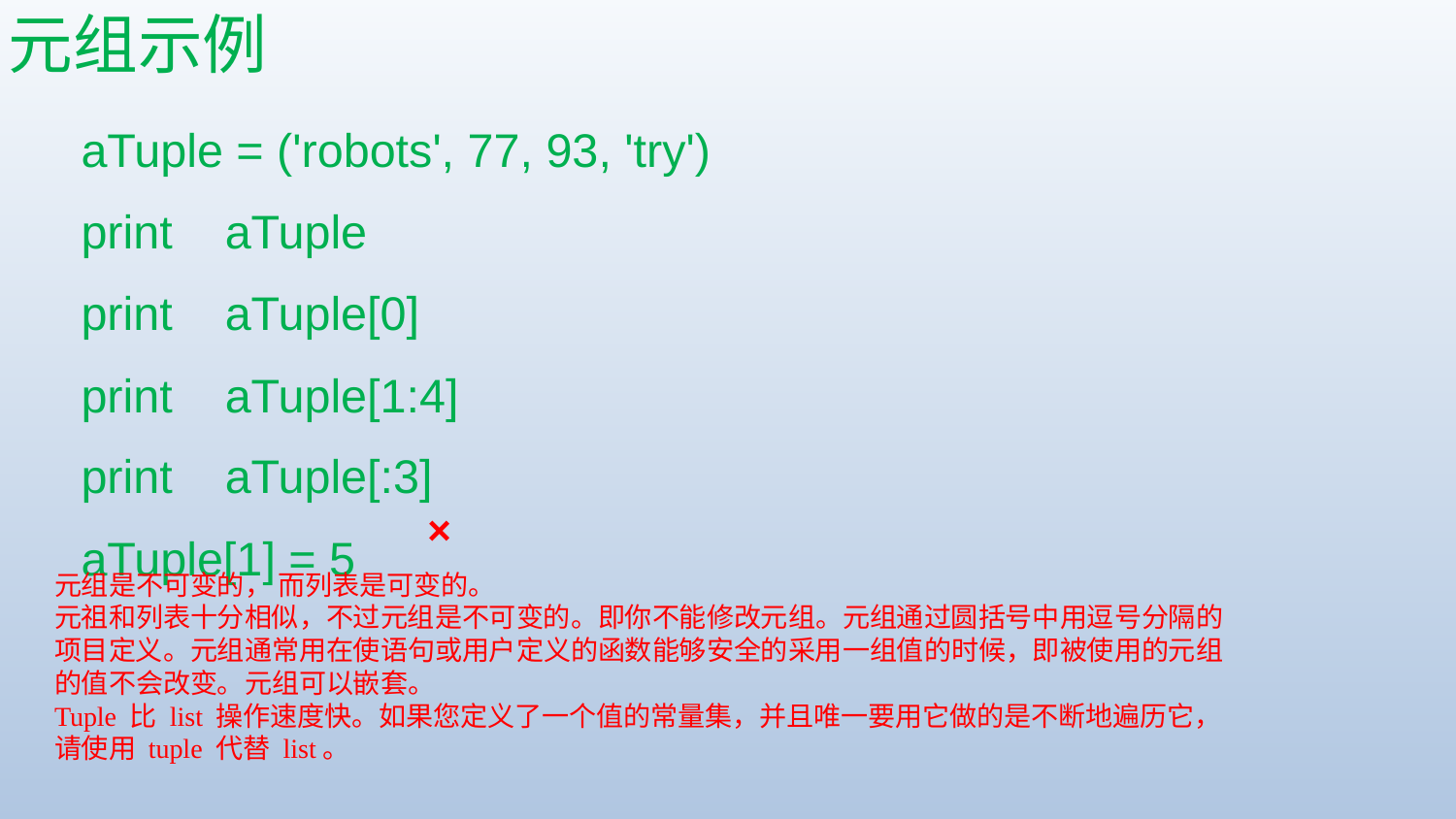

# 元组示例
aTuple = ('robots', 77, 93, 'try')
print    aTuple
print    aTuple[0]
print    aTuple[1:4]
print    aTuple[:3]
aTuple[1] = 5
×
元组是不可变的， 而列表是可变的。
元祖和列表十分相似，不过元组是不可变的。即你不能修改元组。元组通过圆括号中用逗号分隔的项目定义。元组通常用在使语句或用户定义的函数能够安全的采用一组值的时候，即被使用的元组的值不会改变。元组可以嵌套。
Tuple 比 list 操作速度快。如果您定义了一个值的常量集，并且唯一要用它做的是不断地遍历它，请使用 tuple 代替 list。
47